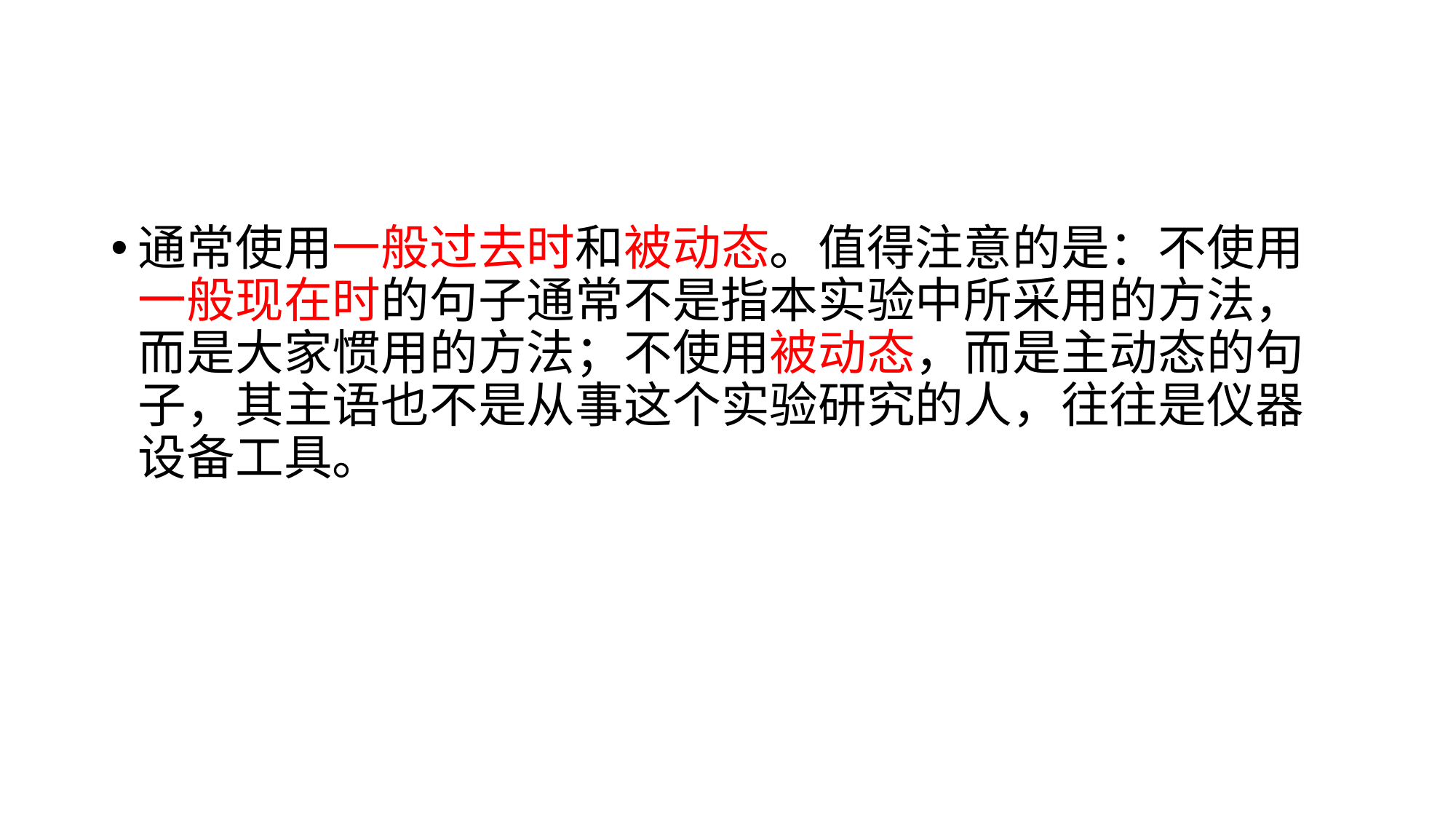

#
通常使用一般过去时和被动态。值得注意的是：不使用一般现在时的句子通常不是指本实验中所采用的方法，而是大家惯用的方法；不使用被动态，而是主动态的句子，其主语也不是从事这个实验研究的人，往往是仪器设备工具。